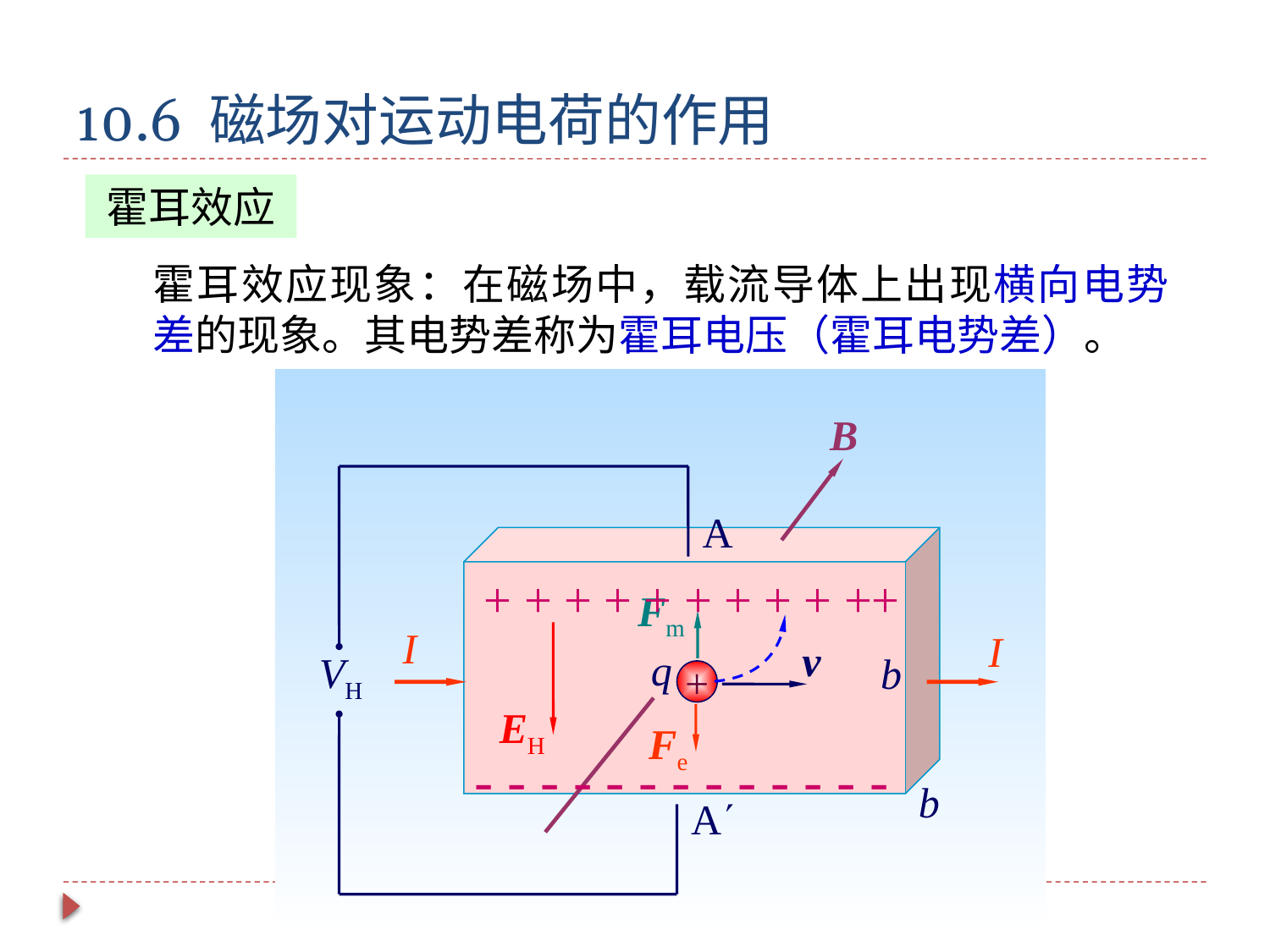

# 10.6 磁场对运动电荷的作用
霍耳效应
霍耳效应现象：在磁场中，载流导体上出现横向电势差的现象。其电势差称为霍耳电压（霍耳电势差）。

 A

 b
b
 A′
B

VH

+ + + + + + + + + ++
- - - - - - - - - - - - -
Fm

I
I

EH
v
q
+

Fe

14